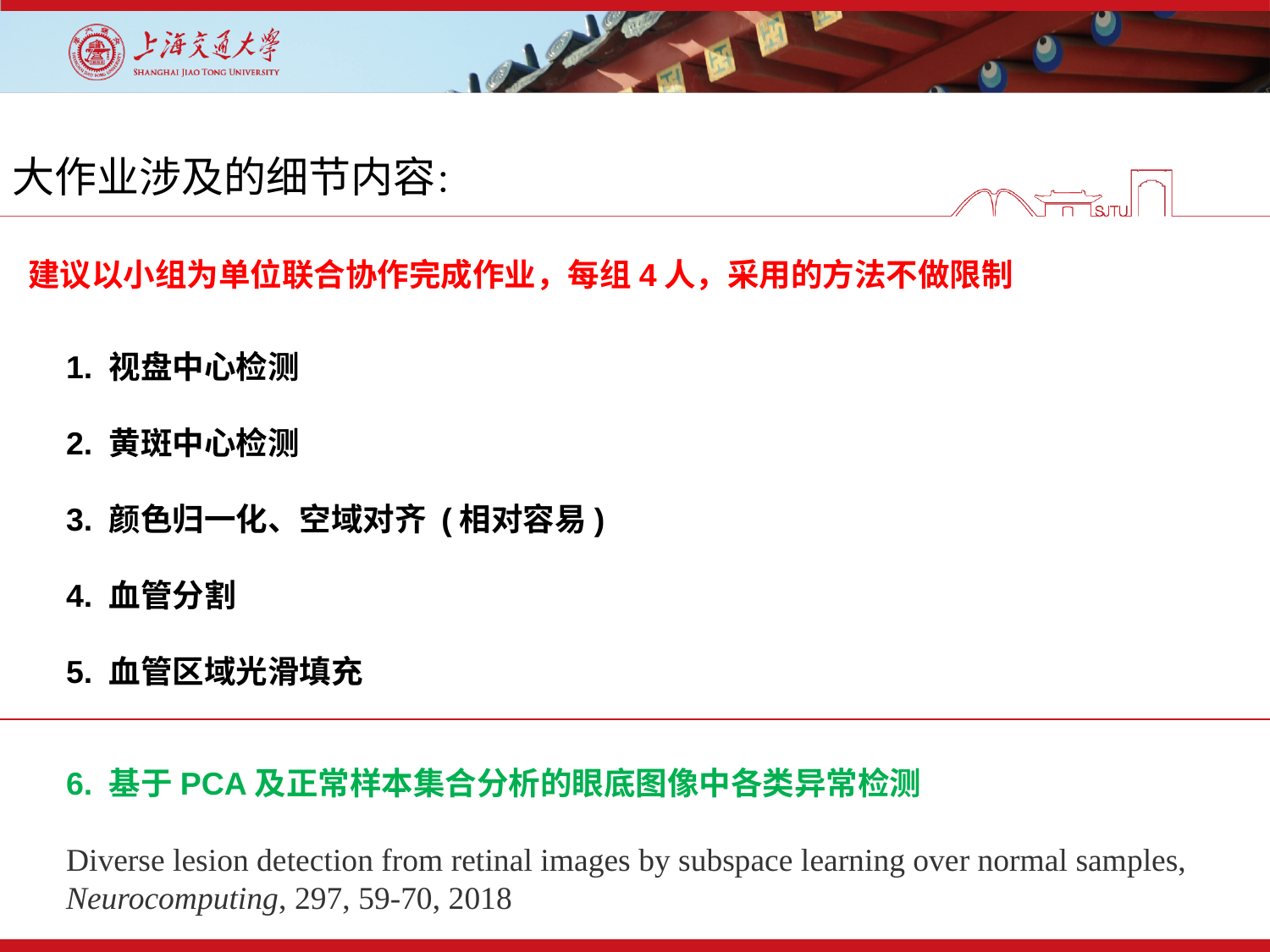

大作业涉及的细节内容：
建议以小组为单位联合协作完成作业，每组4人，采用的方法不做限制
1. 视盘中心检测

2. 黄斑中心检测

3. 颜色归一化、空域对齐 (相对容易)

4. 血管分割

5. 血管区域光滑填充

6. 基于PCA及正常样本集合分析的眼底图像中各类异常检测

Diverse lesion detection from retinal images by subspace learning over normal samples, Neurocomputing, 297, 59-70, 2018